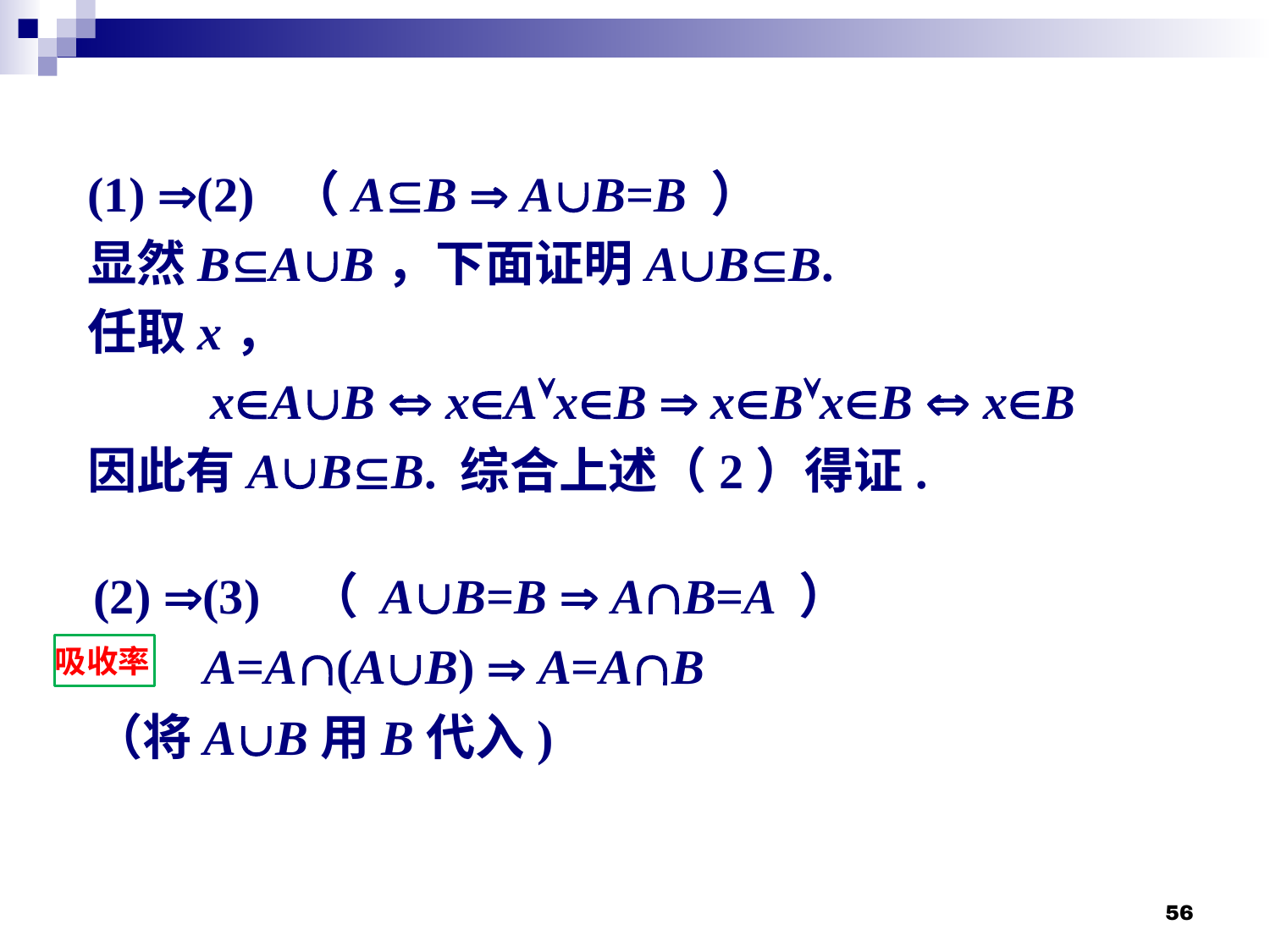

(1) ⇒(2)  （A⊆B ⇒ A∪B=B ）
显然B⊆A∪B，下面证明A∪B⊆B.
任取x，
          x∈A∪B ⇔ x∈A∨x∈B ⇒ x∈B∨x∈B ⇔ x∈B
因此有A∪B⊆B. 综合上述（2）得证.

(2) ⇒(3)   （ A∪B=B ⇒ A∩B=A ）
         A=A∩(A∪B) ⇒ A=A∩B
（将A∪B用B代入)

吸收率
56